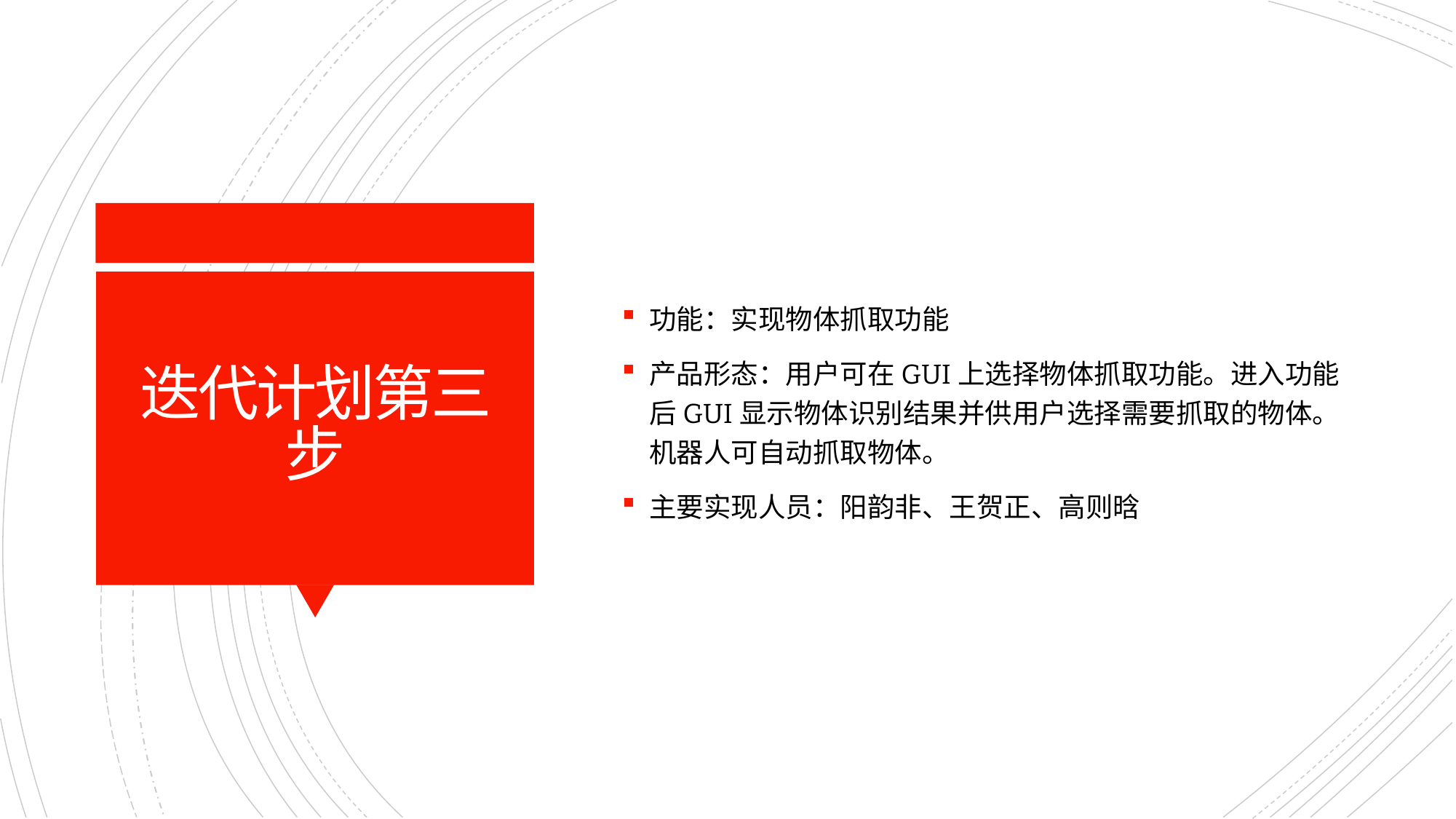

功能：实现物体抓取功能
产品形态：用户可在GUI上选择物体抓取功能。进入功能后GUI显示物体识别结果并供用户选择需要抓取的物体。机器人可自动抓取物体。
主要实现人员：阳韵非、王贺正、高则晗
# 迭代计划第三步